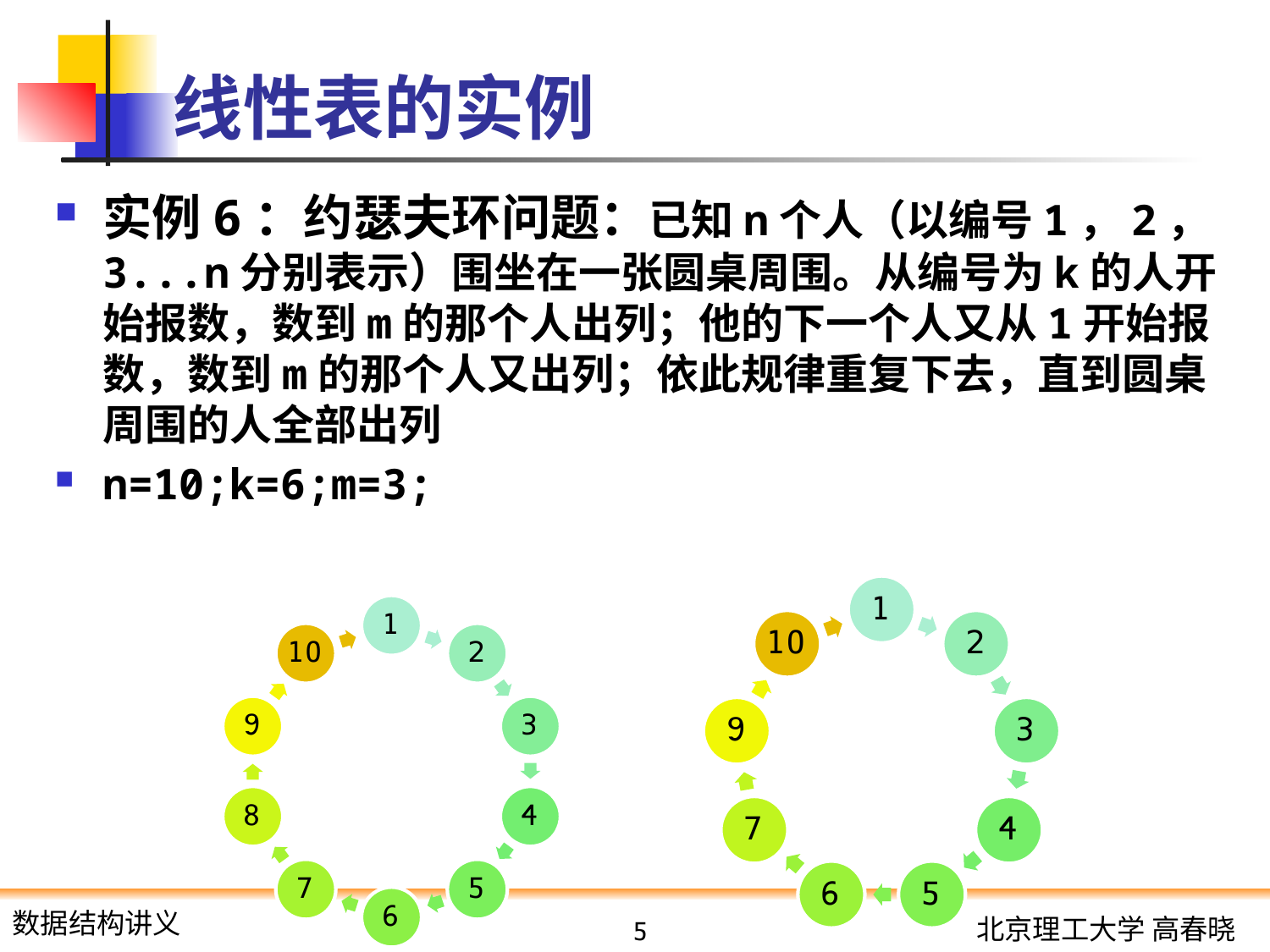

# 线性表的实例
实例6：约瑟夫环问题：已知n个人（以编号1，2，3...n分别表示）围坐在一张圆桌周围。从编号为k的人开始报数，数到m的那个人出列；他的下一个人又从1开始报数，数到m的那个人又出列；依此规律重复下去，直到圆桌周围的人全部出列
n=10;k=6;m=3;

1

2

3

4

5

6

7

9

10

1

2

3

4

5

6

7

8

9

10

5